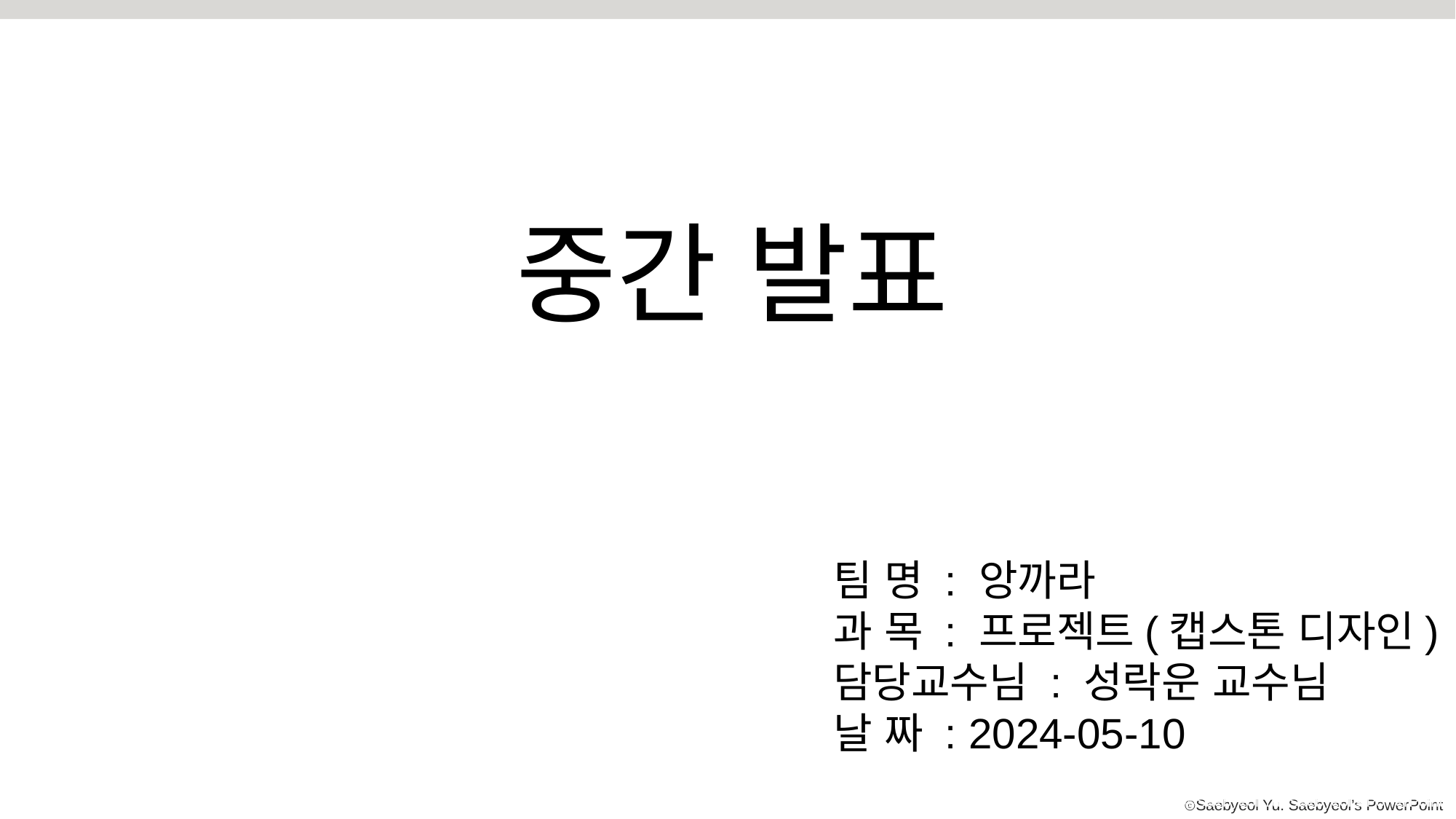

중간 발표
팀 명 : 앙까라
과 목 : 프로젝트(캡스톤 디자인)
담당교수님 : 성락운 교수님
날 짜 : 2024-05-10

ⓒSaebyeol Yu. Saebyeol’s PowerPoint